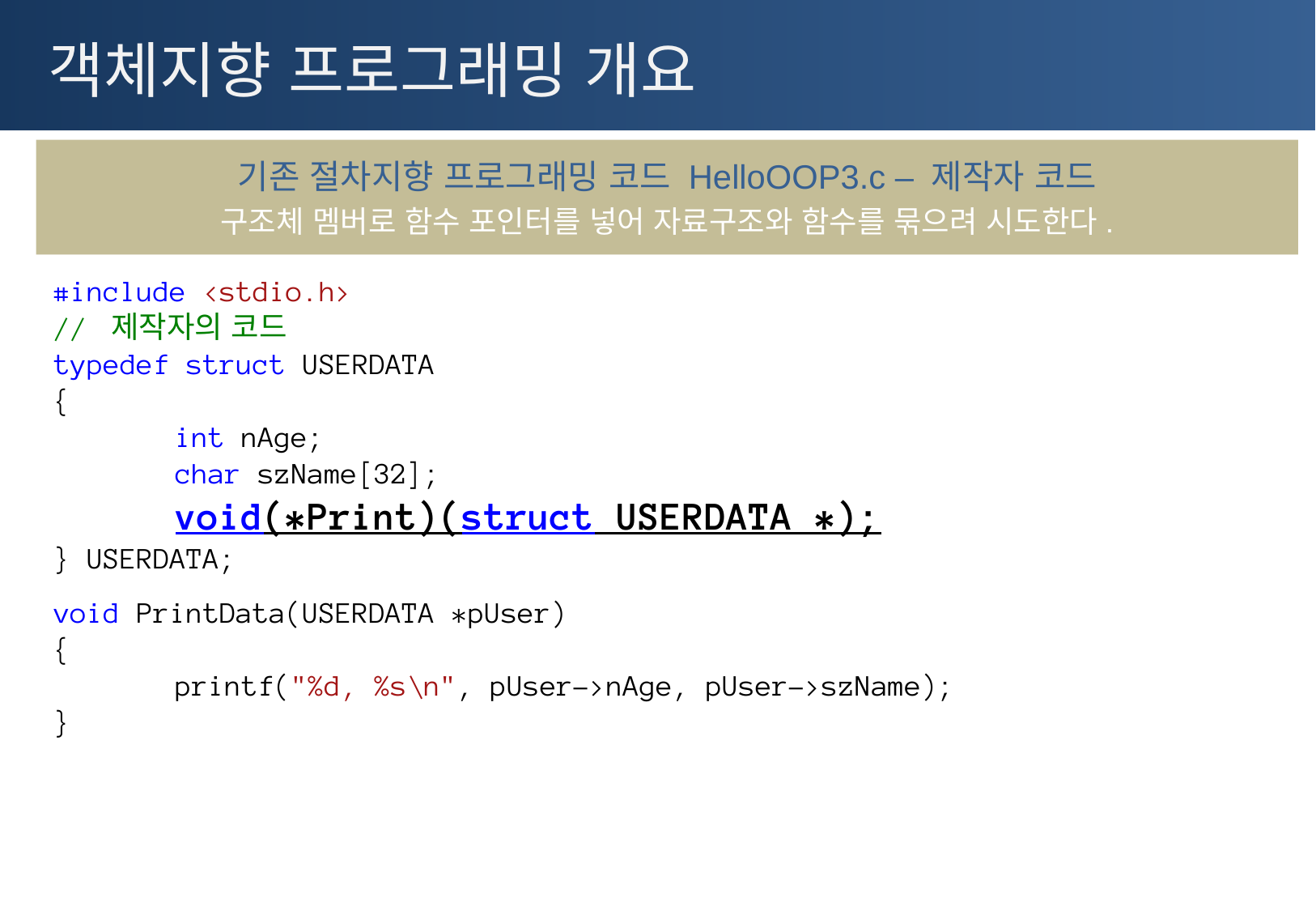

# 객체지향 프로그래밍 개요
기존 절차지향 프로그래밍 코드 HelloOOP3.c – 제작자 코드
구조체 멤버로 함수 포인터를 넣어 자료구조와 함수를 묶으려 시도한다.
#include <stdio.h>
// 제작자의 코드
typedef struct USERDATA
{
	int nAge;
	char szName[32];
	void(*Print)(struct USERDATA *);
} USERDATA;

void PrintData(USERDATA *pUser)
{
	printf("%d, %s\n", pUser->nAge, pUser->szName);
}